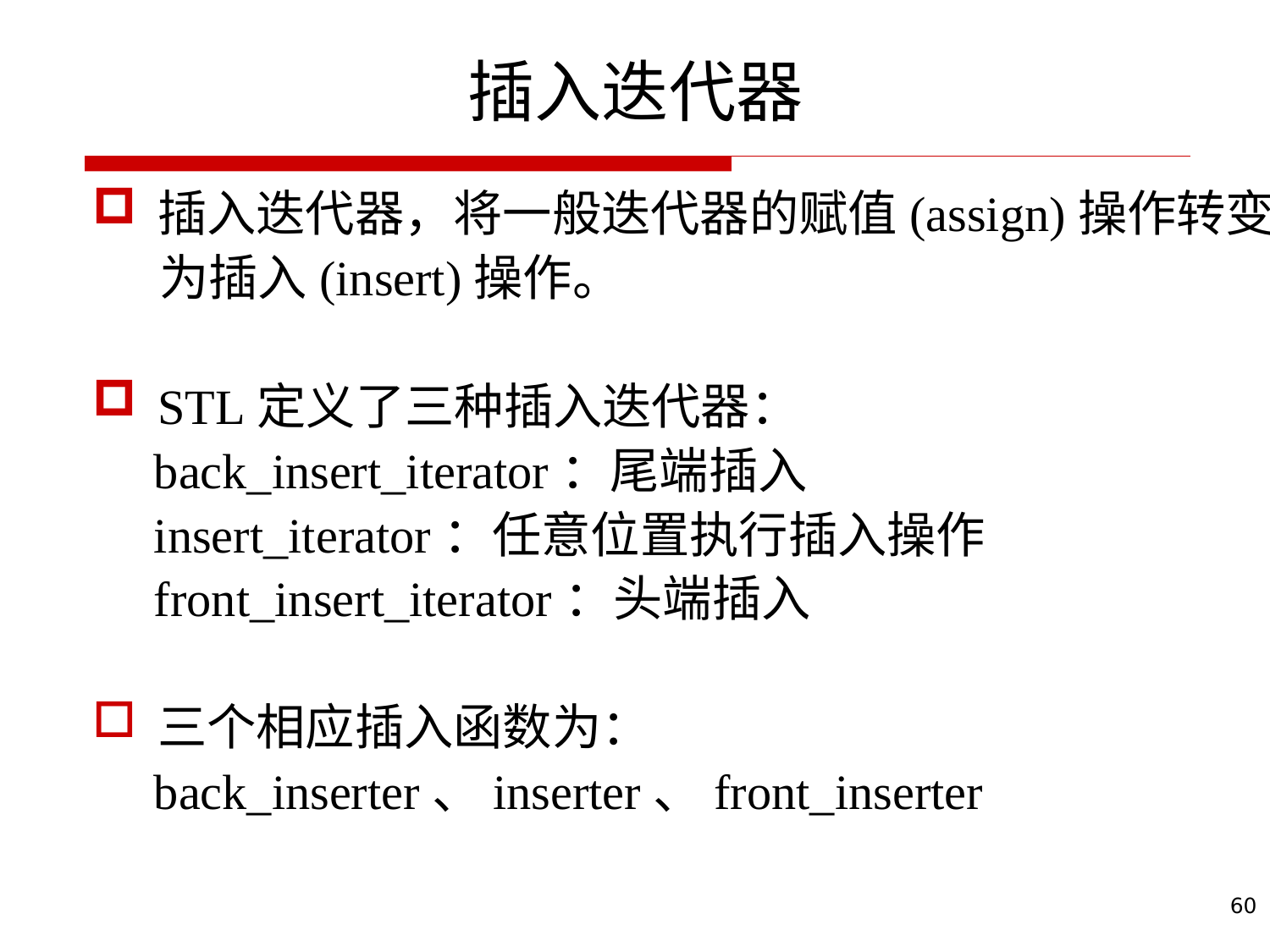

# 插入迭代器
插入迭代器，将一般迭代器的赋值(assign)操作转变
     为插入(insert)操作。

STL定义了三种插入迭代器：
     back_insert_iterator：尾端插入
     insert_iterator：任意位置执行插入操作
     front_insert_iterator：头端插入

三个相应插入函数为：
     back_inserter、inserter、front_inserter
60